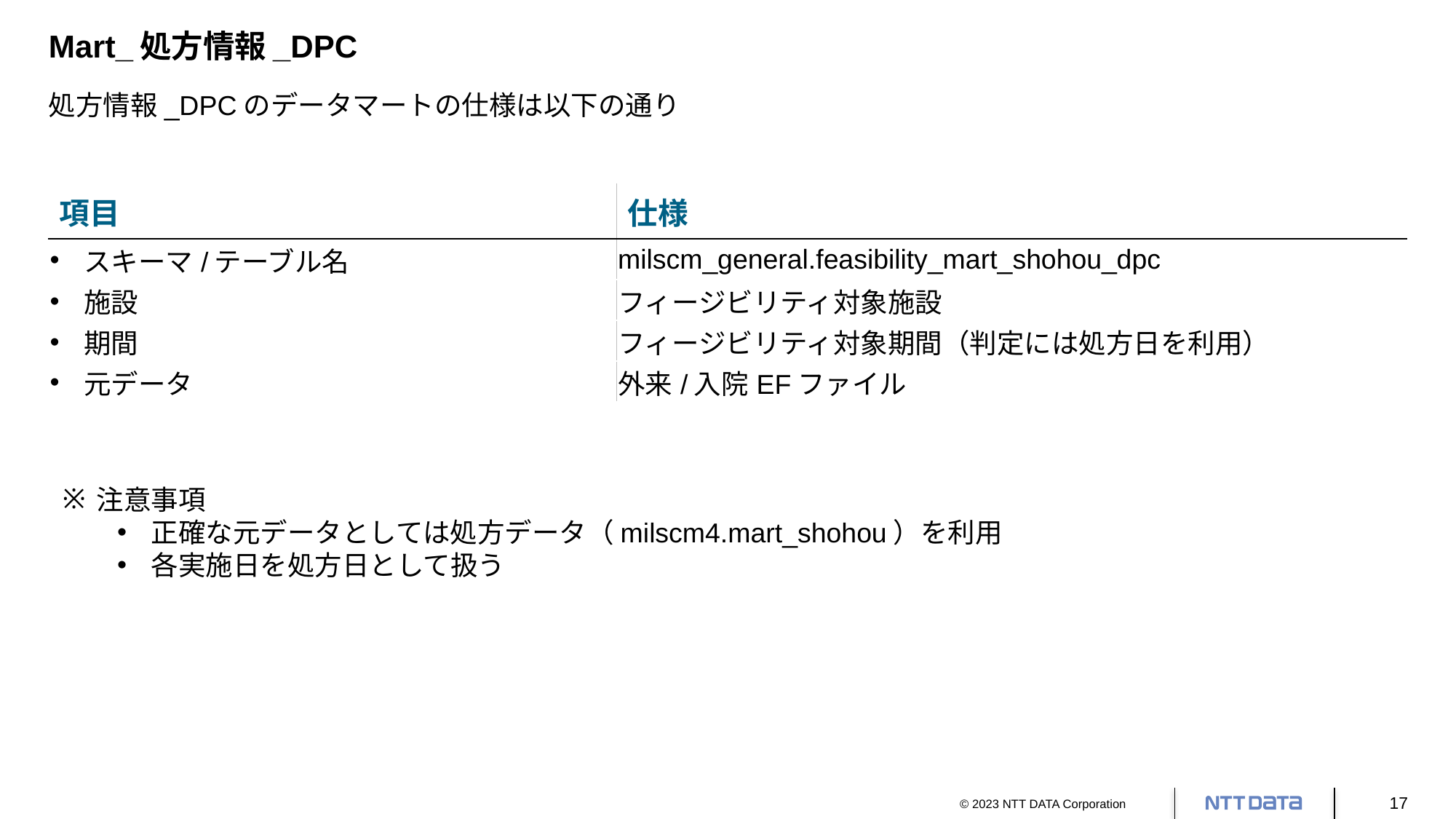

# Mart_処方情報_DPC
処方情報_DPCのデータマートの仕様は以下の通り
| 項目 | 仕様 |
| --- | --- |
| スキーマ/テーブル名 | milscm\_general.feasibility\_mart\_shohou\_dpc |
| 施設 | フィージビリティ対象施設 |
| 期間 | フィージビリティ対象期間（判定には処方日を利用） |
| 元データ | 外来/入院EFファイル |
注意事項
正確な元データとしては処方データ（milscm4.mart_shohou）を利用
各実施日を処方日として扱う